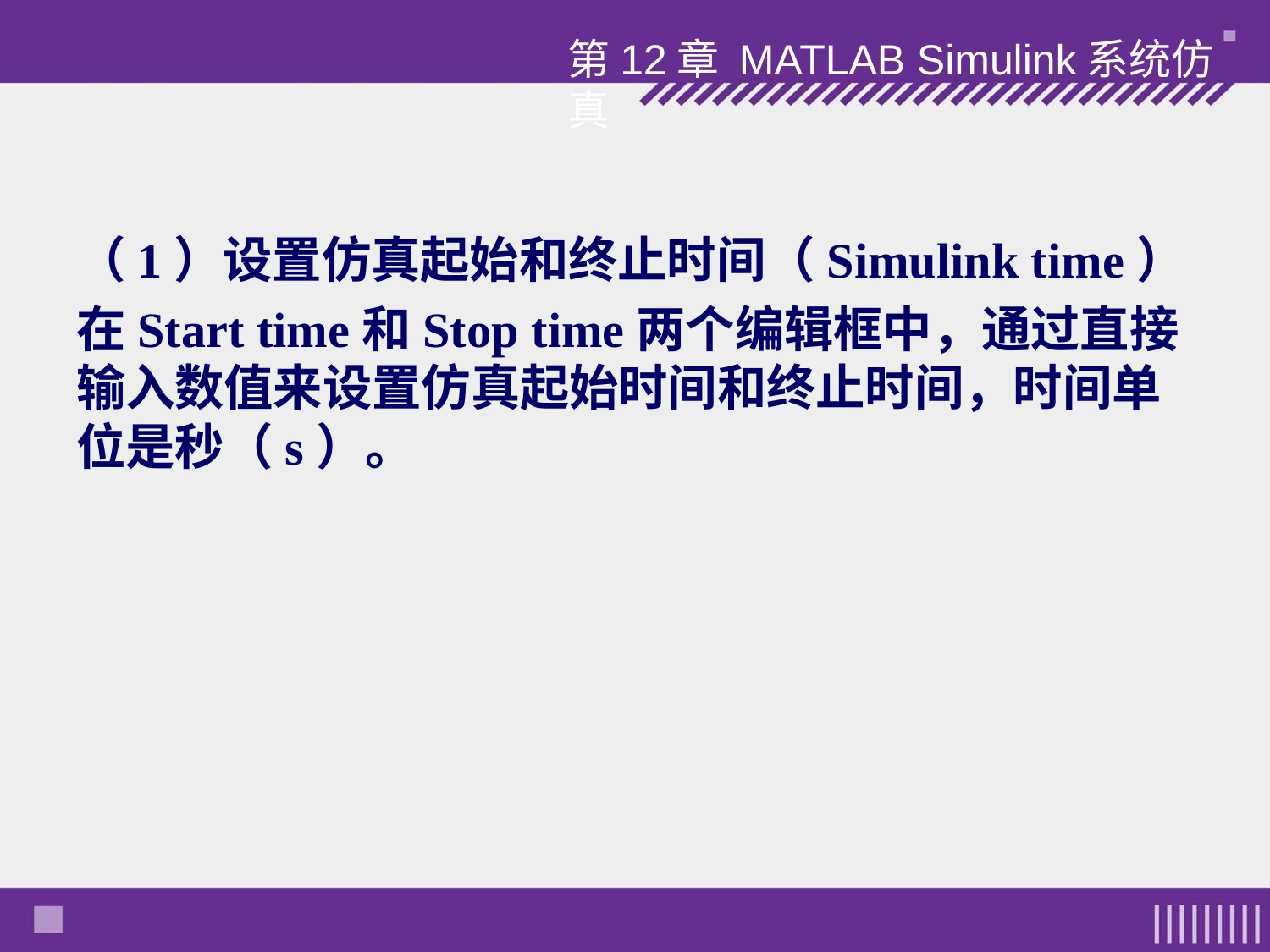

第12章 MATLAB Simulink系统仿真
（1）设置仿真起始和终止时间（Simulink time）
在Start time和Stop time两个编辑框中，通过直接输入数值来设置仿真起始时间和终止时间，时间单位是秒（s）。